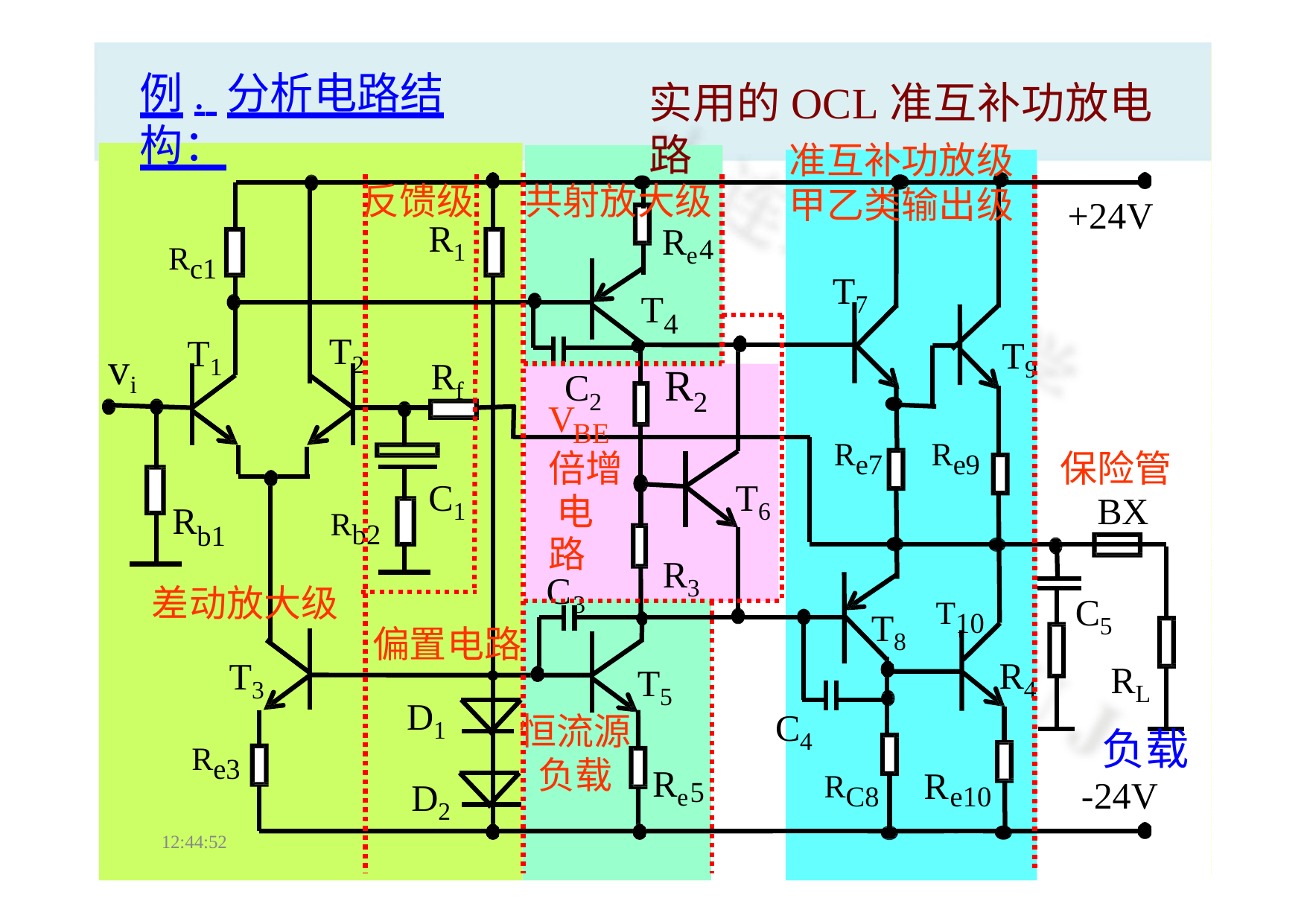

# 例. 分析电路结构：
实用的OCL准互补功放电路
准互补功放级

共射放大级
反馈级
R1

甲乙类输出级

+24V

Re

4

Rc1

T7

T

4

T2
T1

T9

vi

Rf

R
C2

2

V

BE

Re7	Re9

倍增  电路

保险管
BX

C1
T6

R

Rb2

b1

R3

C3

差动放大级
C5

T8

T10

偏置电路

R4
T3

RL

T5

D1

C4

恒流源

负载

Re3

负载

Re

R

D2

-24V

5
RC8	e10

12:44:52